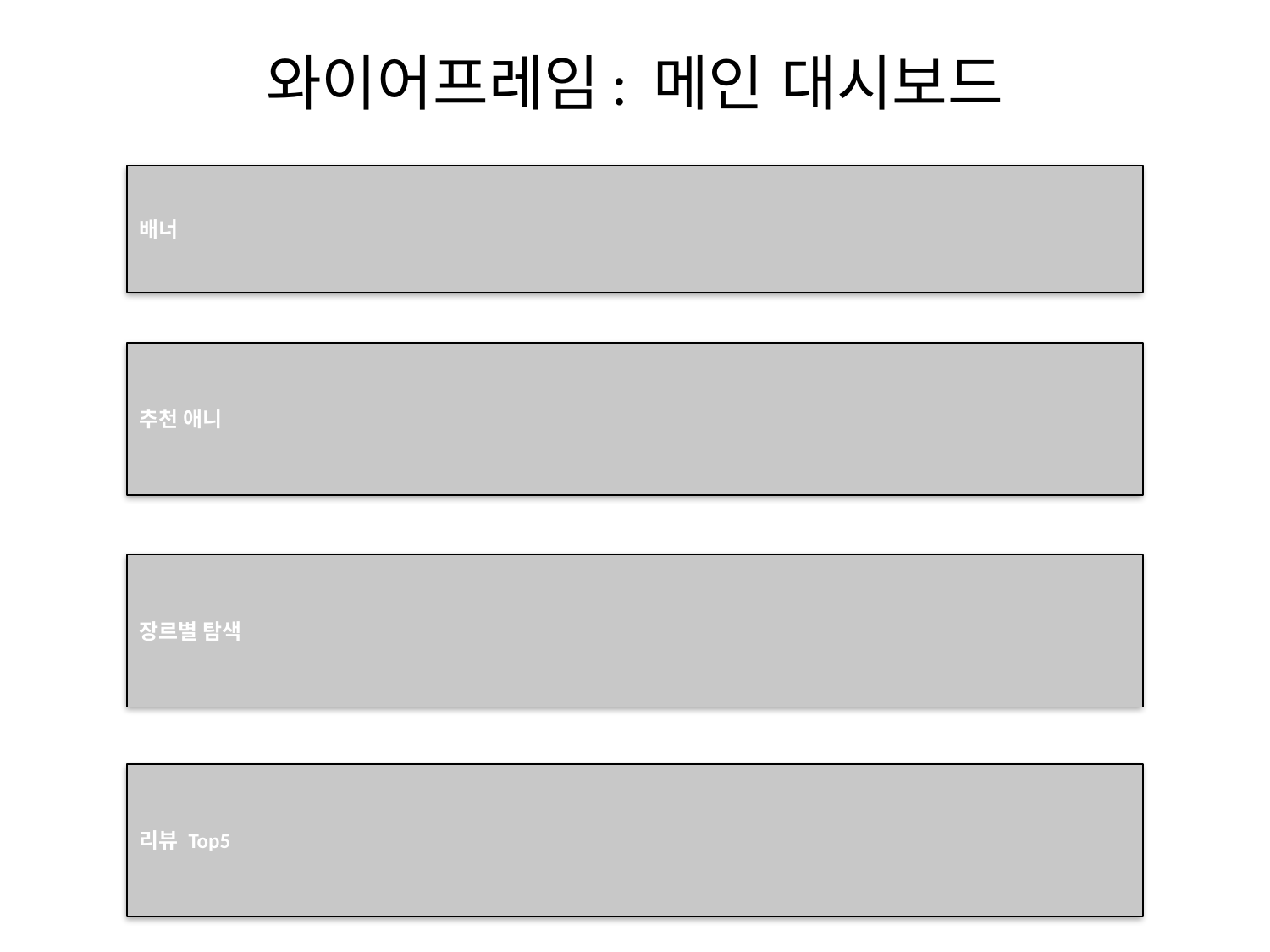

# 와이어프레임: 메인 대시보드
배너
추천 애니
장르별 탐색
리뷰 Top5